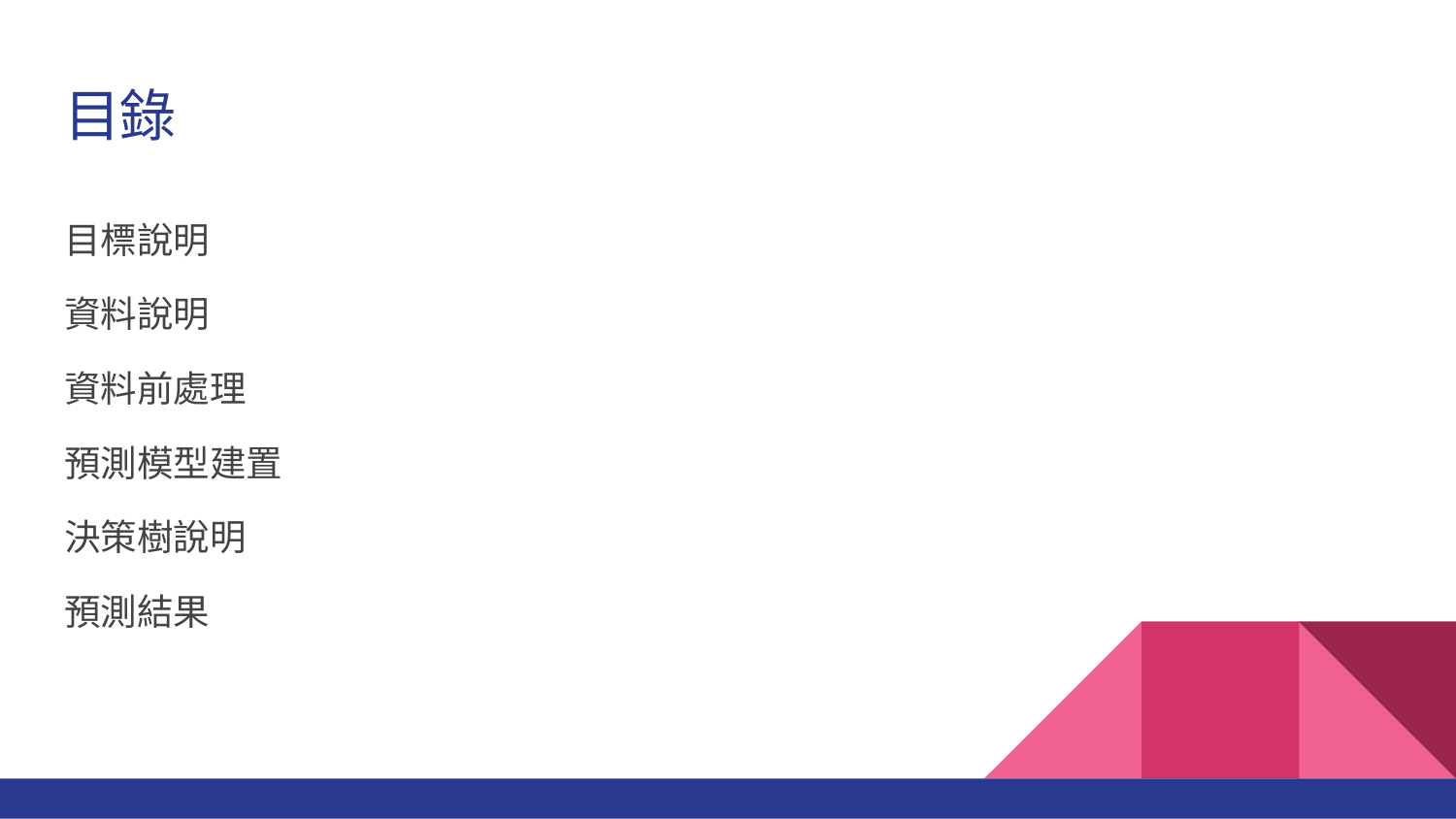

# 目錄
目標說明
資料說明
資料前處理
預測模型建置
決策樹說明
預測結果